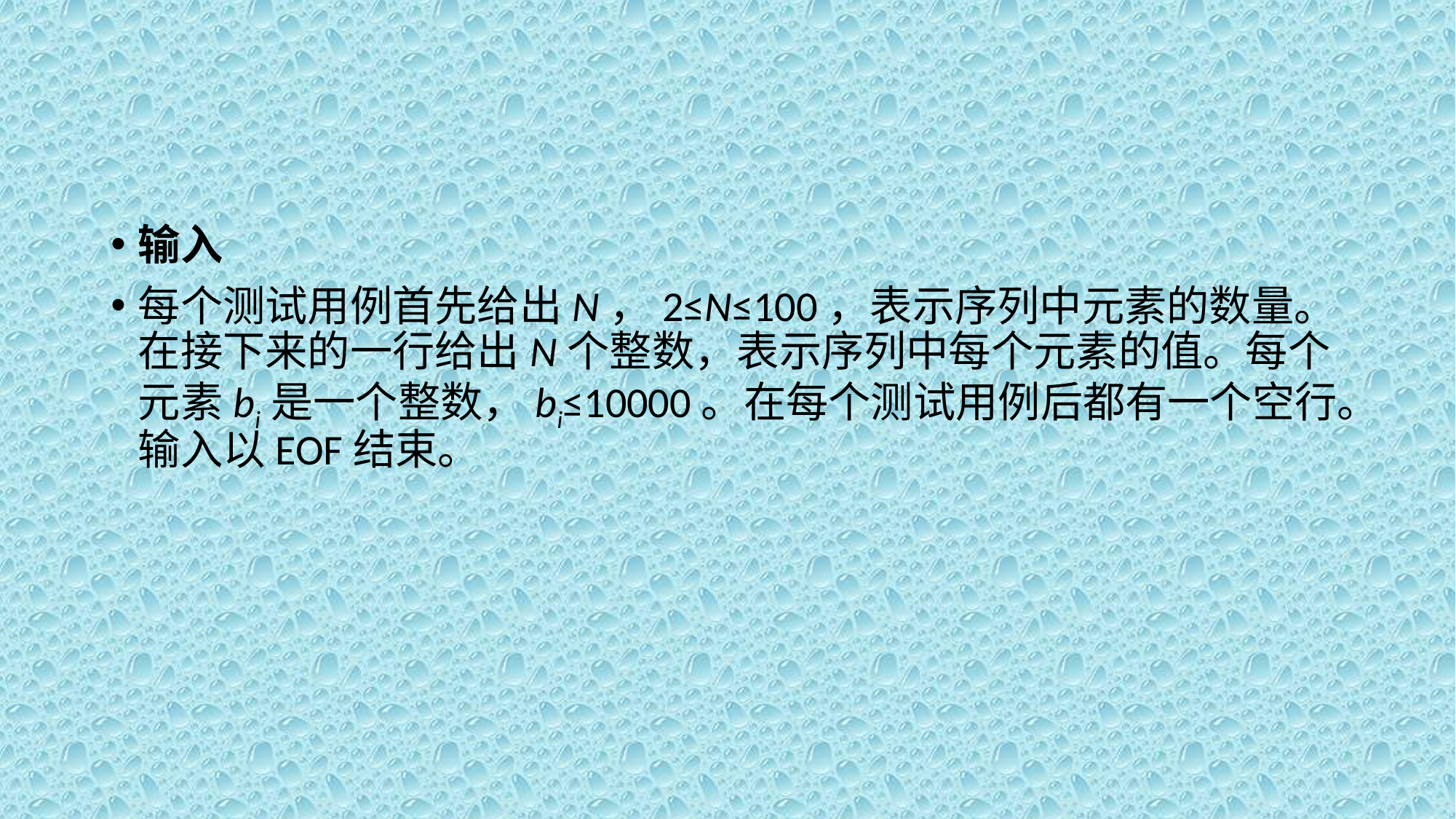

#
输入
每个测试用例首先给出N，2≤N≤100，表示序列中元素的数量。在接下来的一行给出N个整数，表示序列中每个元素的值。每个元素bi是一个整数，bi≤10000。在每个测试用例后都有一个空行。输入以EOF结束。